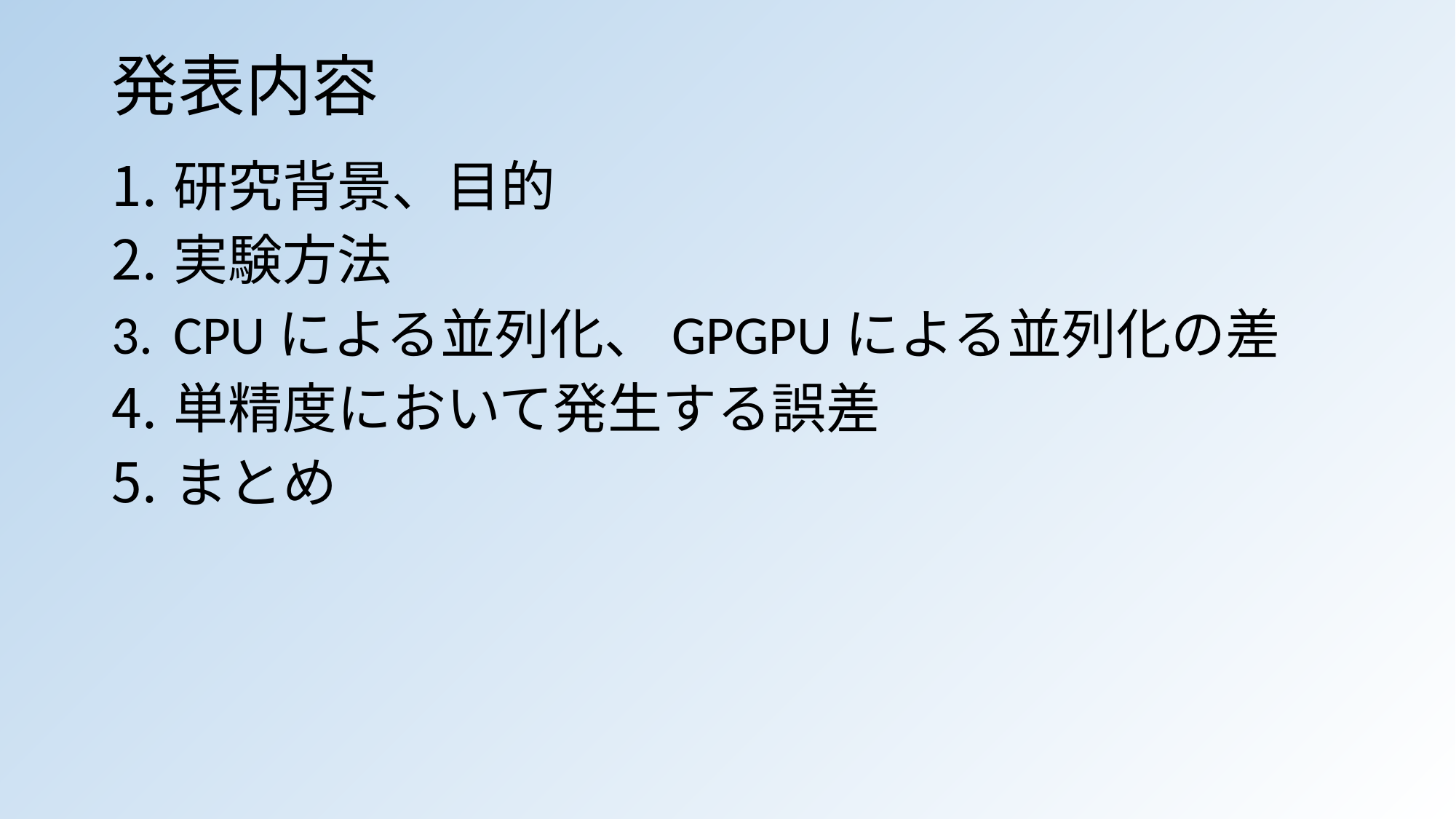

# 発表内容
研究背景、目的
実験方法
CPUによる並列化、GPGPUによる並列化の差
単精度において発生する誤差
まとめ